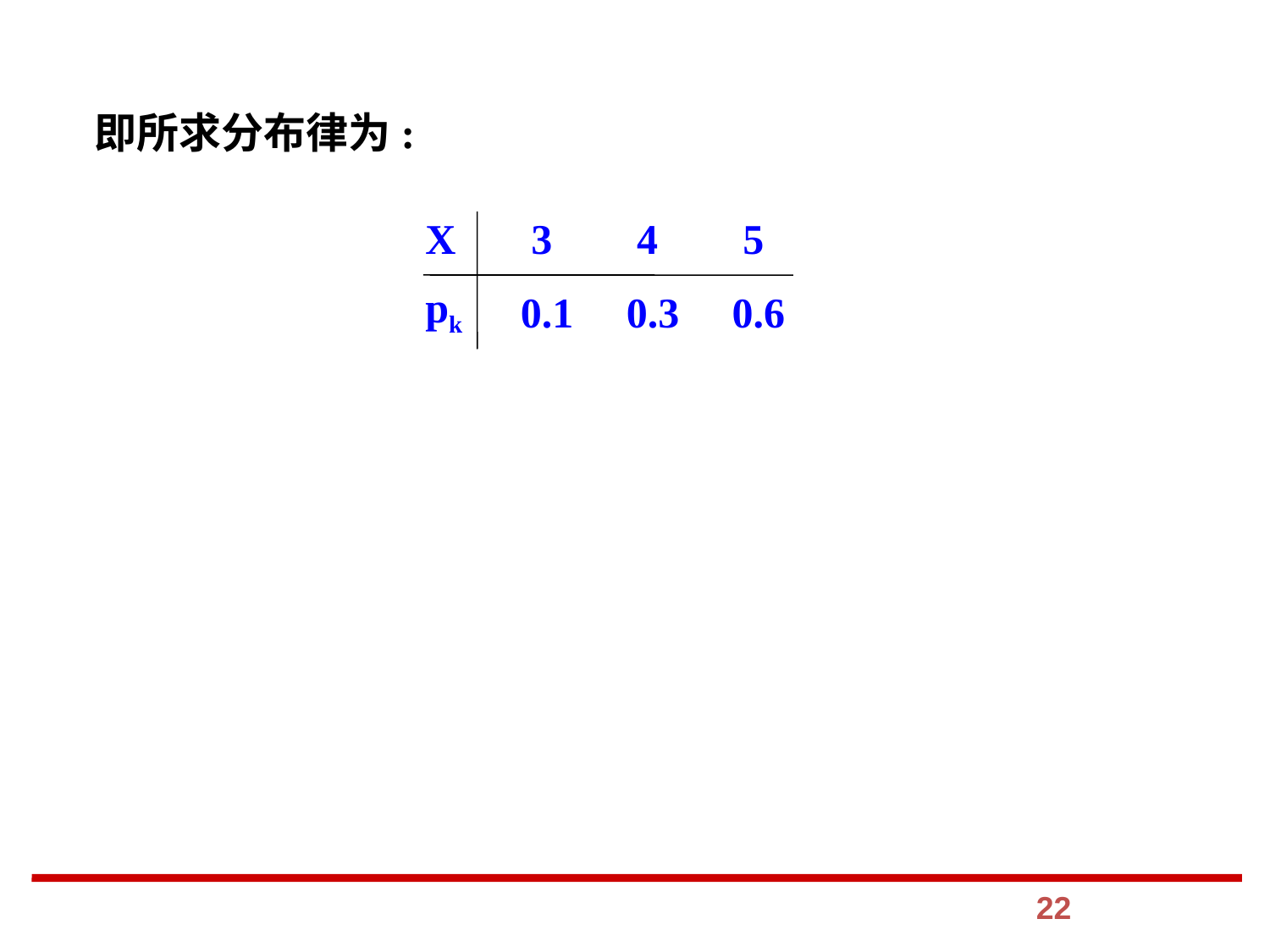

即所求分布律为:
X
3
4
5
pk
0.1
0.3
0.6

22